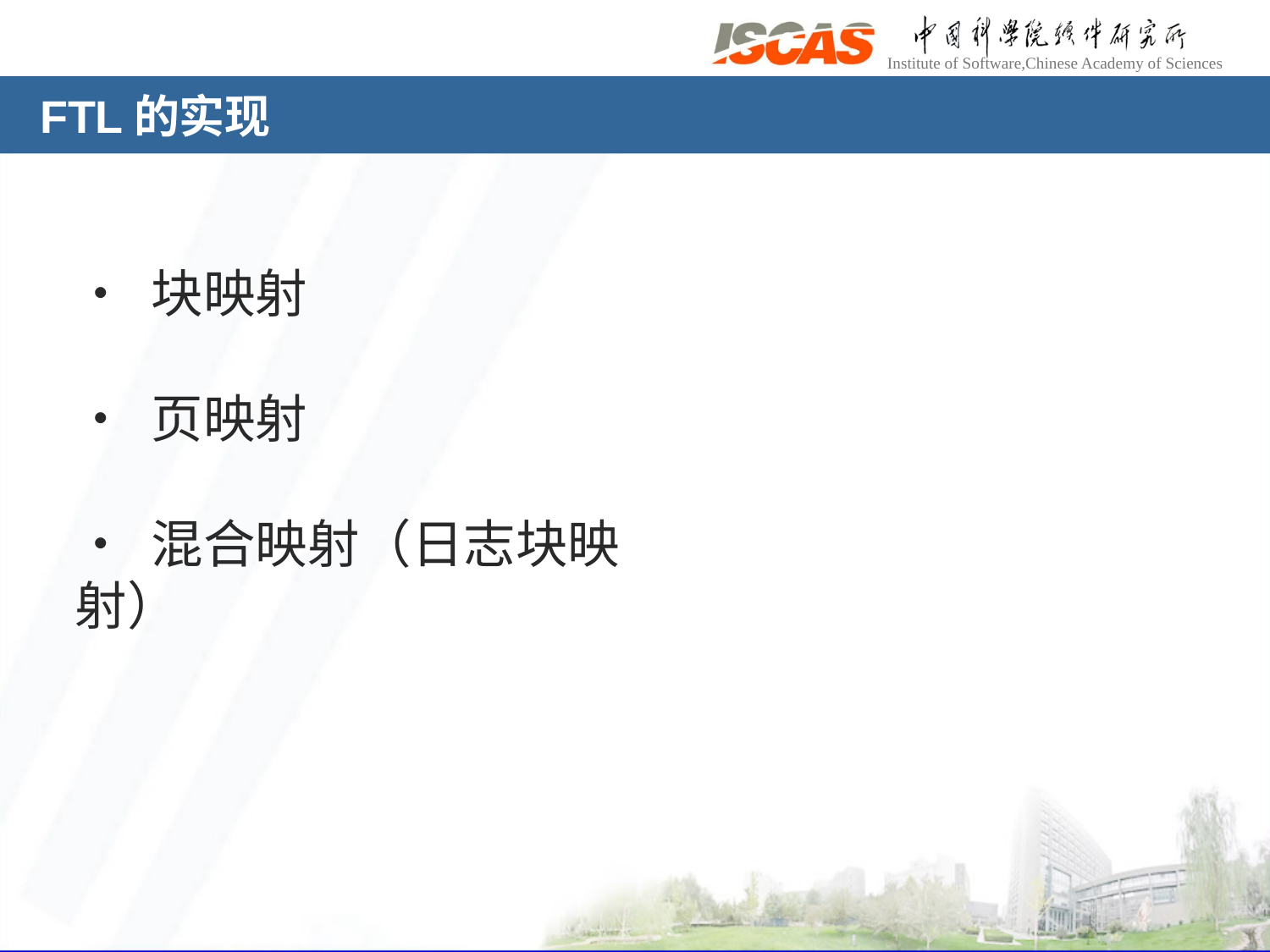

# FTL的实现
• 块映射

• 页映射

• 混合映射（日志块映射）